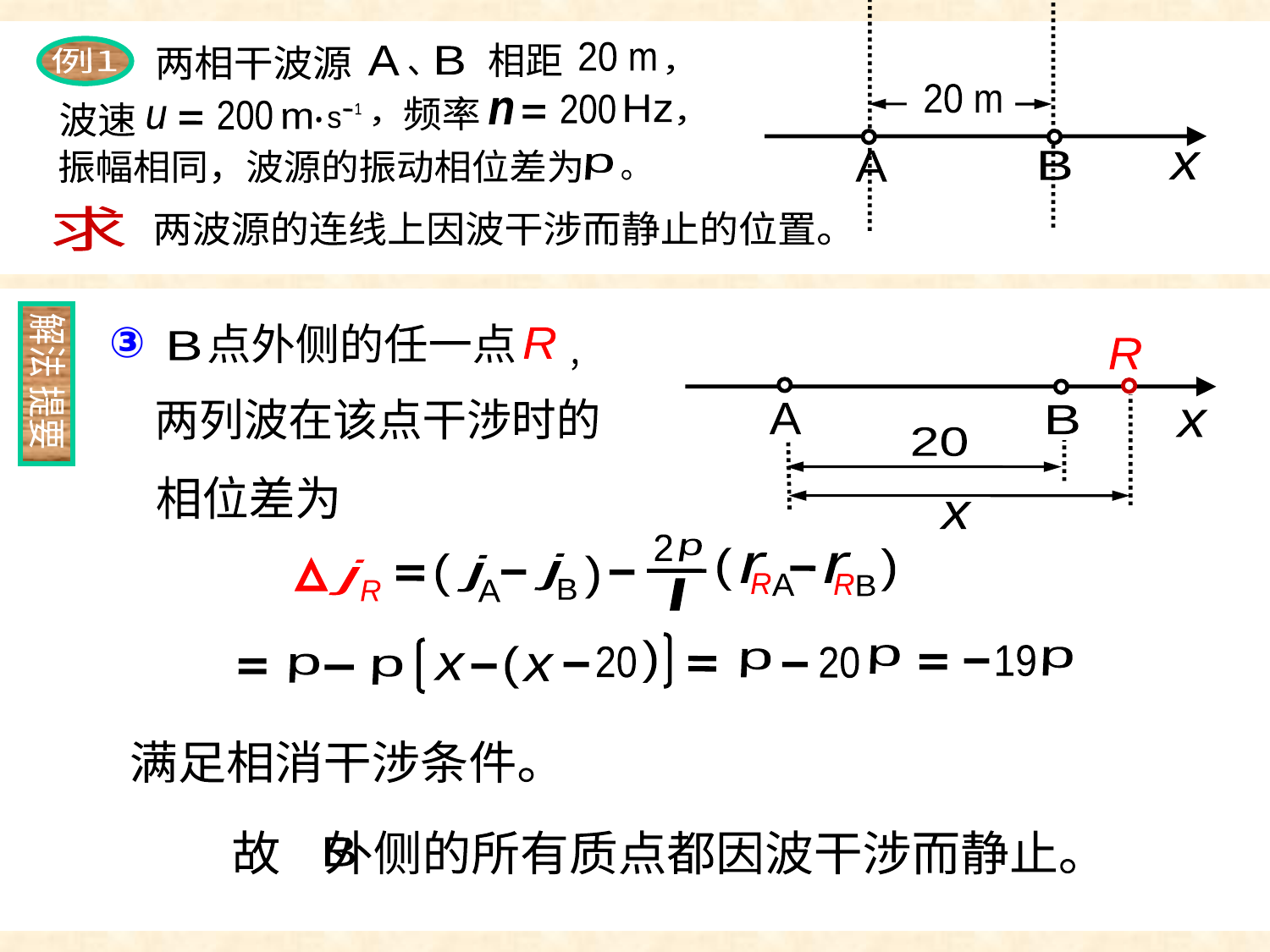

例1
20 m
相距
两相干波源
A
B
、
，

20 m

A
B
x
200
Hz
频率
ν
200
1

m
s

u

，
波速

，
振幅相同，波源的振动相位差为
π
。
求
两波源的连线上因波干涉而静止的位置。

解法
提要
 ③
点外侧的任一点
R
B
，
两列波在该点干涉时的
相位差为
R

A
B
x
20

x
2
π

λ
(
(
r
r

R
A
R
B
(
ϕ
ϕ
(
ϕ

B
A
R

(
π
19
π

(
20
20
π
x
π
x
π

满足相消干涉条件。
故    外侧的所有质点都因波干涉而静止。
B